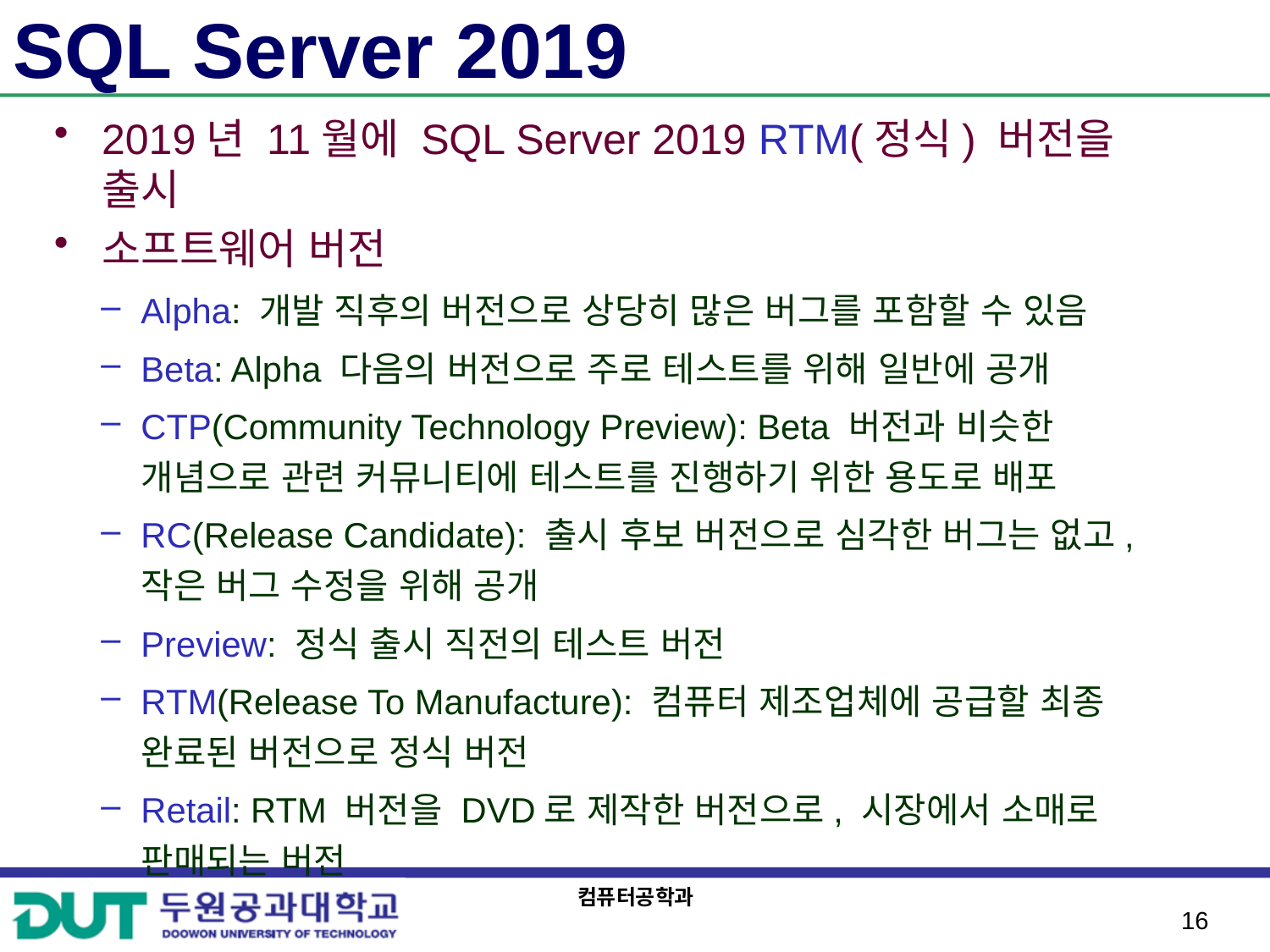

# SQL Server 2019
2019년 11월에 SQL Server 2019 RTM(정식) 버전을 출시
소프트웨어 버전
Alpha: 개발 직후의 버전으로 상당히 많은 버그를 포함할 수 있음
Beta: Alpha 다음의 버전으로 주로 테스트를 위해 일반에 공개
CTP(Community Technology Preview): Beta 버전과 비슷한 개념으로 관련 커뮤니티에 테스트를 진행하기 위한 용도로 배포
RC(Release Candidate): 출시 후보 버전으로 심각한 버그는 없고, 작은 버그 수정을 위해 공개
Preview: 정식 출시 직전의 테스트 버전
RTM(Release To Manufacture): 컴퓨터 제조업체에 공급할 최종 완료된 버전으로 정식 버전
Retail: RTM 버전을 DVD로 제작한 버전으로, 시장에서 소매로 판매되는 버전